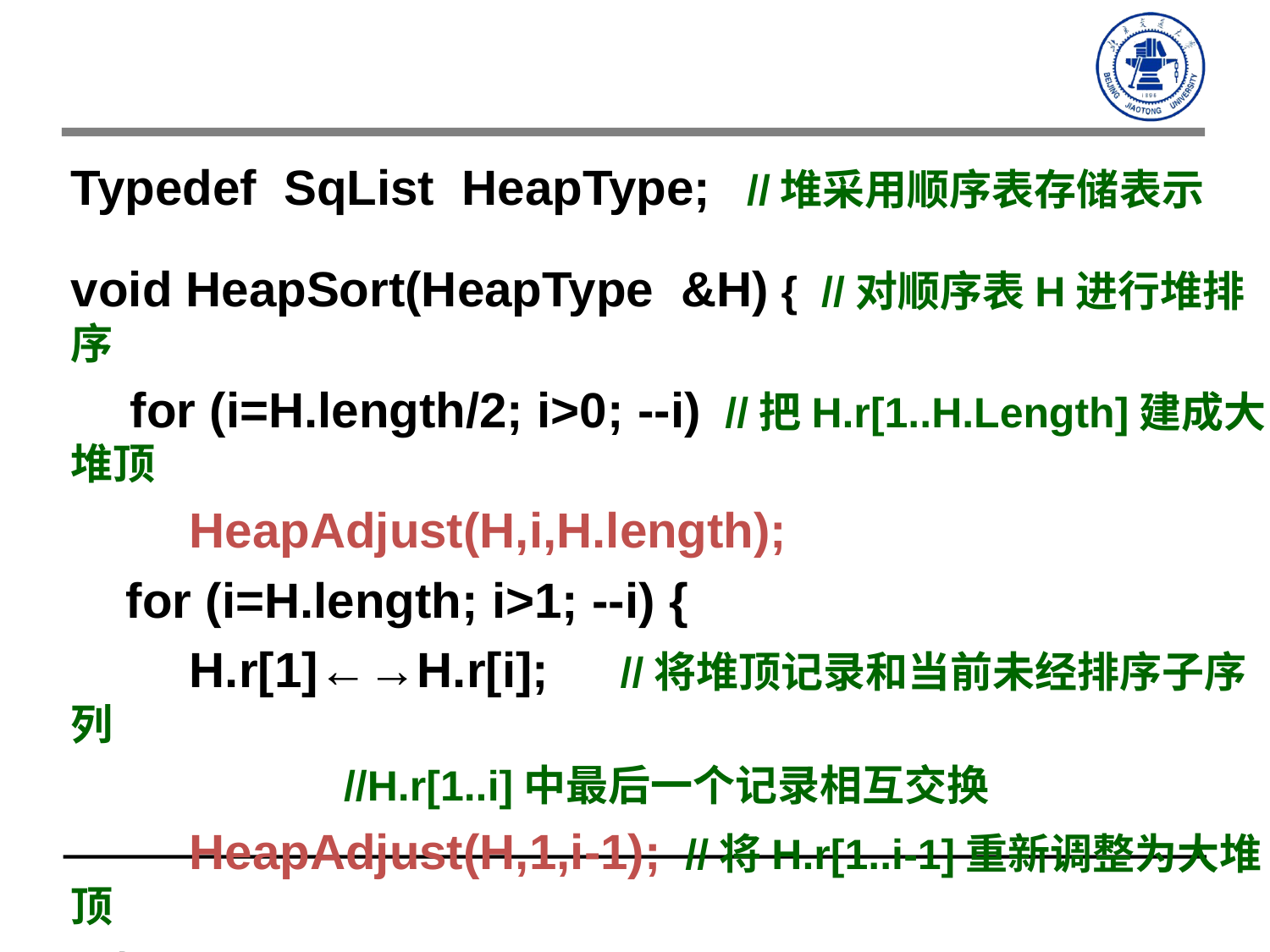

Typedef  SqList  HeapType;   //堆采用顺序表存储表示

void HeapSort(HeapType  &H) {  //对顺序表H进行堆排序
     for (i=H.length/2; i>0; --i)  //把H.r[1..H.Length]建成大堆顶
          HeapAdjust(H,i,H.length);
    for (i=H.length; i>1; --i) {
          H.r[1]←→H.r[i];      //将堆顶记录和当前未经排序子序列
                       //H.r[1..i]中最后一个记录相互交换
          HeapAdjust(H,1,i-1);  //将H.r[1..i-1]重新调整为大堆顶
    }
}